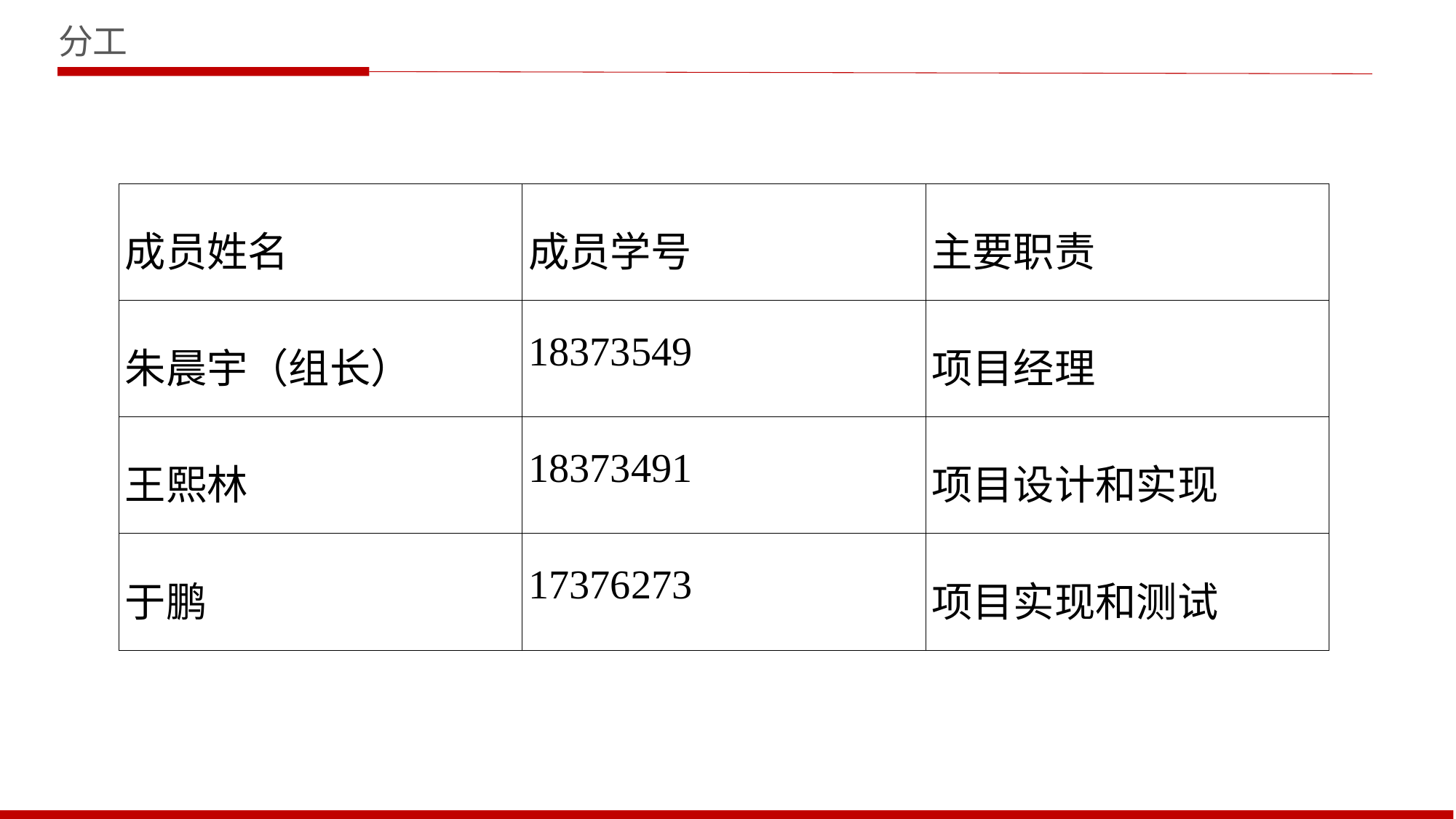

分工

| 成员姓名 | 成员学号 | 主要职责 |
| --- | --- | --- |
| 朱晨宇（组长） | 18373549 | 项目经理 |
| 王熙林 | 18373491 | 项目设计和实现 |
| 于鹏 | 17376273 | 项目实现和测试 |